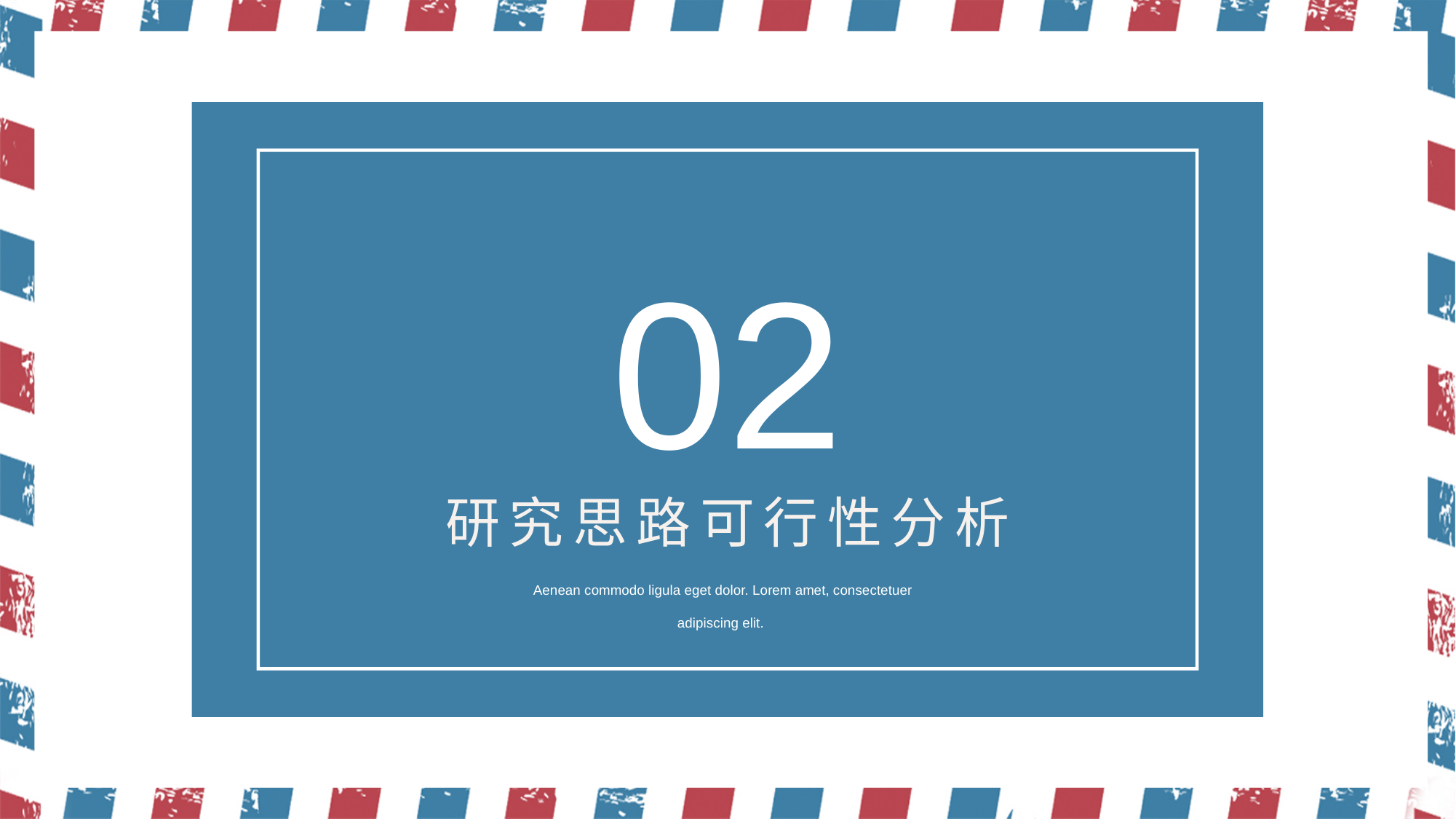

02
研究思路可行性分析
Aenean commodo ligula eget dolor. Lorem amet, consectetuer adipiscing elit.